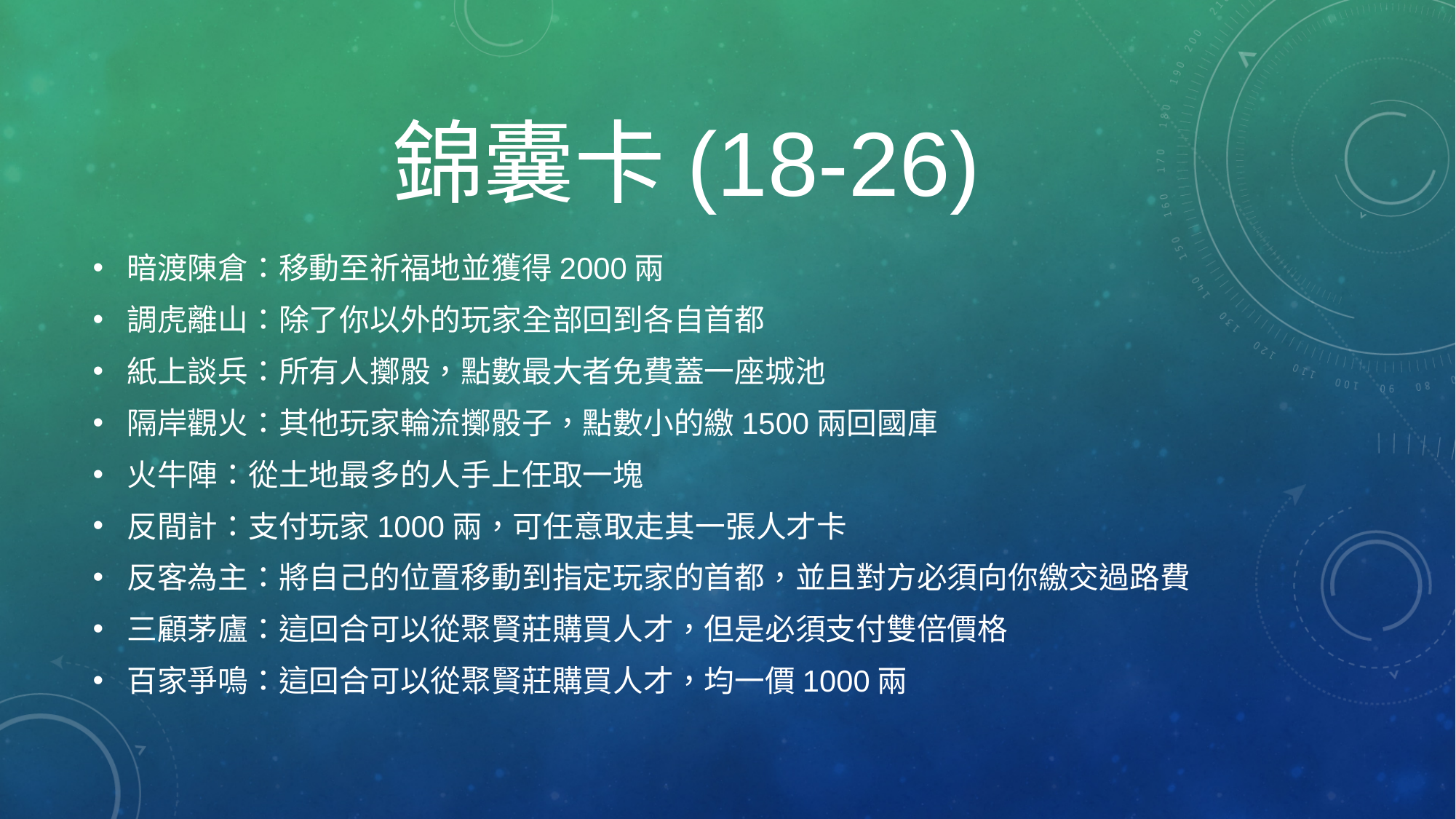

# 錦囊卡(18-26)
暗渡陳倉：移動至祈福地並獲得2000兩
調虎離山：除了你以外的玩家全部回到各自首都
紙上談兵：所有人擲骰，點數最大者免費蓋一座城池
隔岸觀火：其他玩家輪流擲骰子，點數小的繳1500兩回國庫
火牛陣：從土地最多的人手上任取一塊
反間計：支付玩家1000兩，可任意取走其一張人才卡
反客為主：將自己的位置移動到指定玩家的首都，並且對方必須向你繳交過路費
三顧茅廬：這回合可以從聚賢莊購買人才，但是必須支付雙倍價格
百家爭鳴：這回合可以從聚賢莊購買人才，均一價1000兩